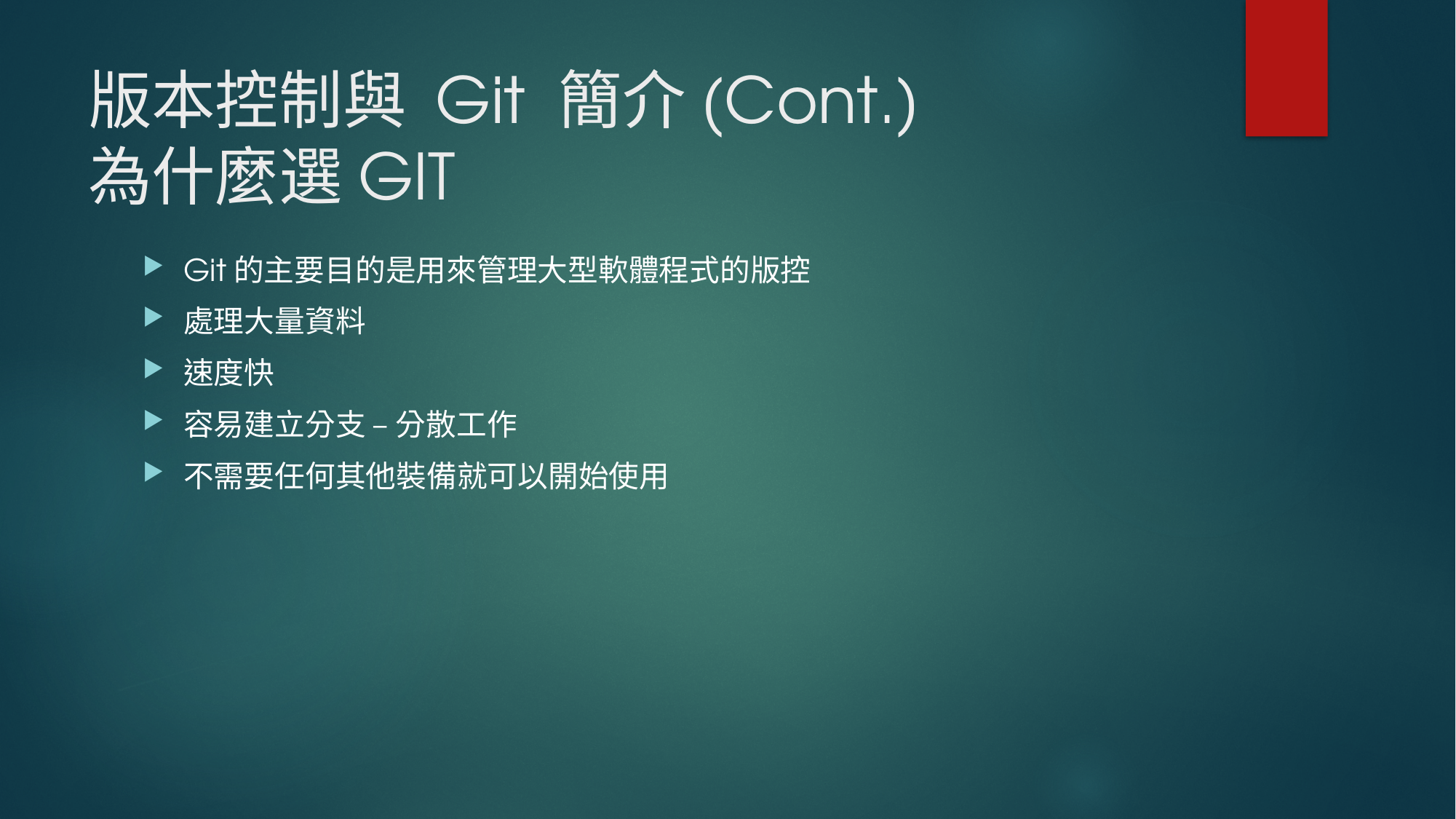

# 版本控制與 Git 簡介(Cont.) 為什麼選GIT
Git的主要目的是用來管理大型軟體程式的版控
處理大量資料
速度快
容易建立分支 – 分散工作
不需要任何其他裝備就可以開始使用